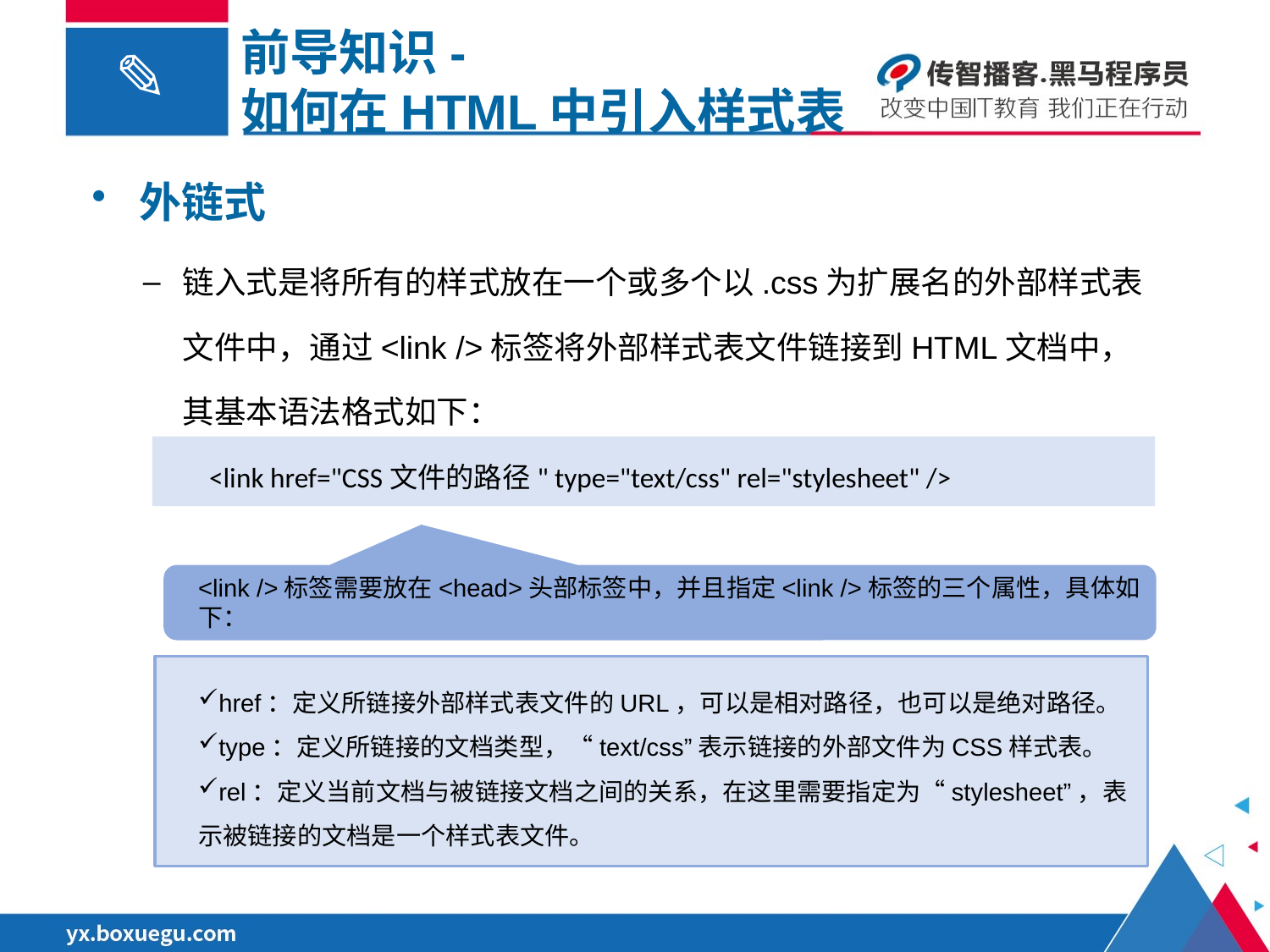

前导知识-
如何在HTML中引入样式表
外链式
链入式是将所有的样式放在一个或多个以.css为扩展名的外部样式表文件中，通过<link />标签将外部样式表文件链接到HTML文档中，其基本语法格式如下：
       <link href="CSS文件的路径" type="text/css" rel="stylesheet" />

<link />标签需要放在<head>头部标签中，并且指定<link />标签的三个属性，具体如下：

href：定义所链接外部样式表文件的URL，可以是相对路径，也可以是绝对路径。
type：定义所链接的文档类型，“text/css”表示链接的外部文件为CSS样式表。
rel：定义当前文档与被链接文档之间的关系，在这里需要指定为“stylesheet”，表示被链接的文档是一个样式表文件。